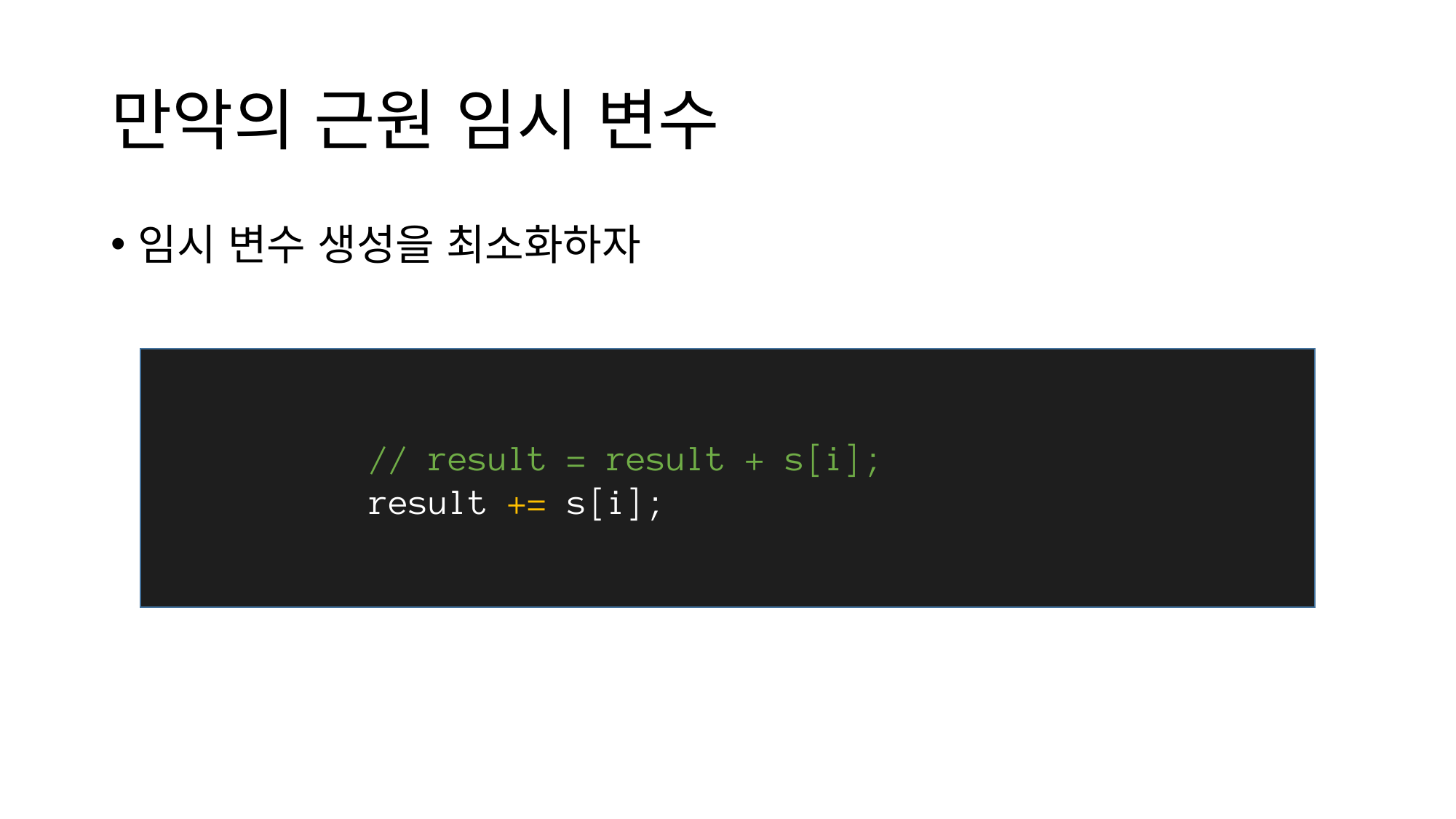

# 만악의 근원 임시 변수
임시 변수 생성을 최소화하자

		// result = result + s[i];
		result += s[i];